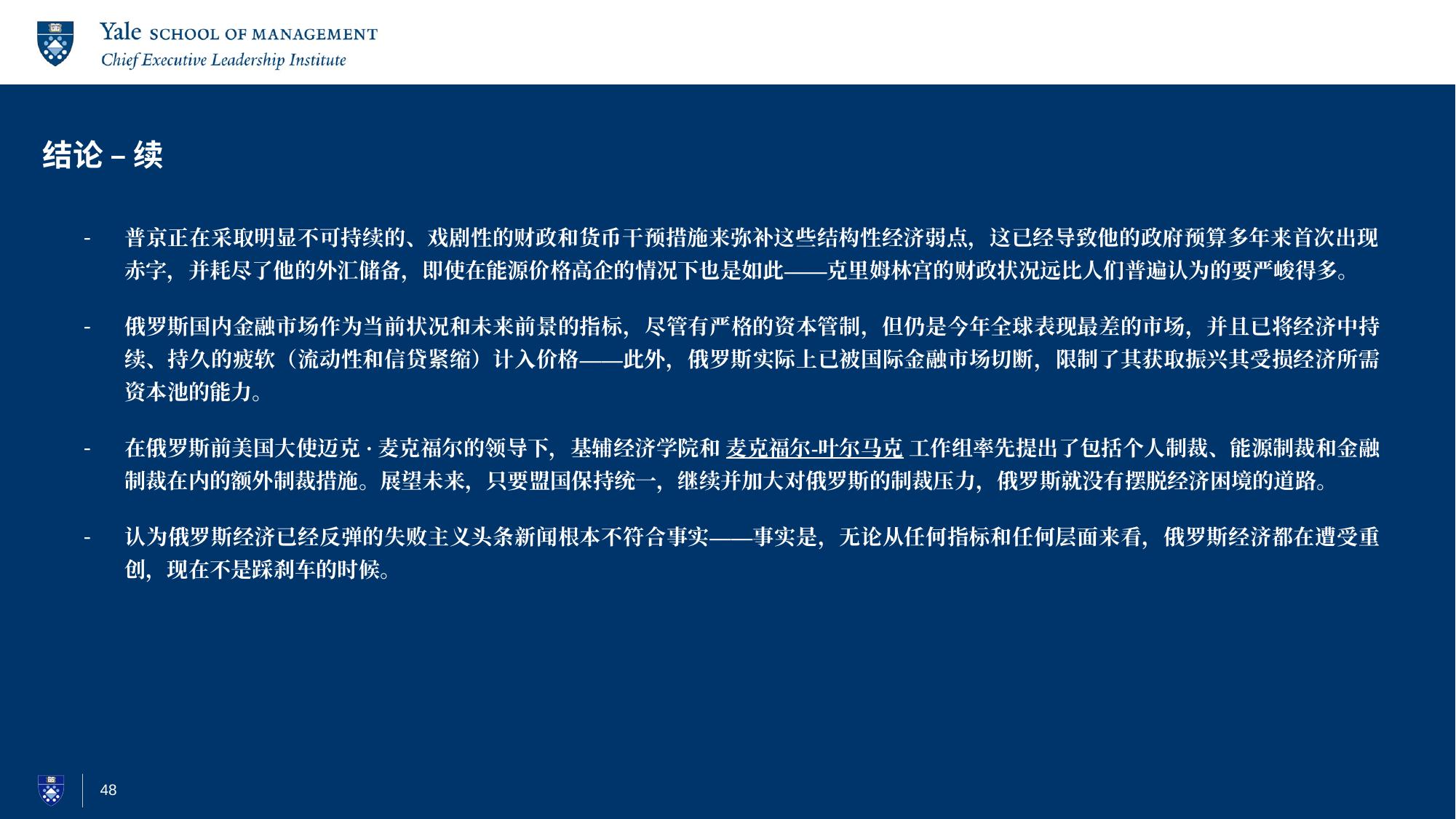

# 结论 – 续
普京正在采取明显不可持续的、戏剧性的财政和货币干预措施来弥补这些结构性经济弱点，这已经导致他的政府预算多年来首次出现赤字，并耗尽了他的外汇储备，即使在能源价格高企的情况下也是如此——克里姆林宫的财政状况远比人们普遍认为的要严峻得多。
俄罗斯国内金融市场作为当前状况和未来前景的指标，尽管有严格的资本管制，但仍是今年全球表现最差的市场，并且已将经济中持续、持久的疲软（流动性和信贷紧缩）计入价格——此外，俄罗斯实际上已被国际金融市场切断，限制了其获取振兴其受损经济所需资本池的能力。
在俄罗斯前美国大使迈克·麦克福尔的领导下，基辅经济学院和 麦克福尔-叶尔马克 工作组率先提出了包括个人制裁、能源制裁和金融制裁在内的额外制裁措施。展望未来，只要盟国保持统一，继续并加大对俄罗斯的制裁压力，俄罗斯就没有摆脱经济困境的道路。
认为俄罗斯经济已经反弹的失败主义头条新闻根本不符合事实——事实是，无论从任何指标和任何层面来看，俄罗斯经济都在遭受重创，现在不是踩刹车的时候。

48